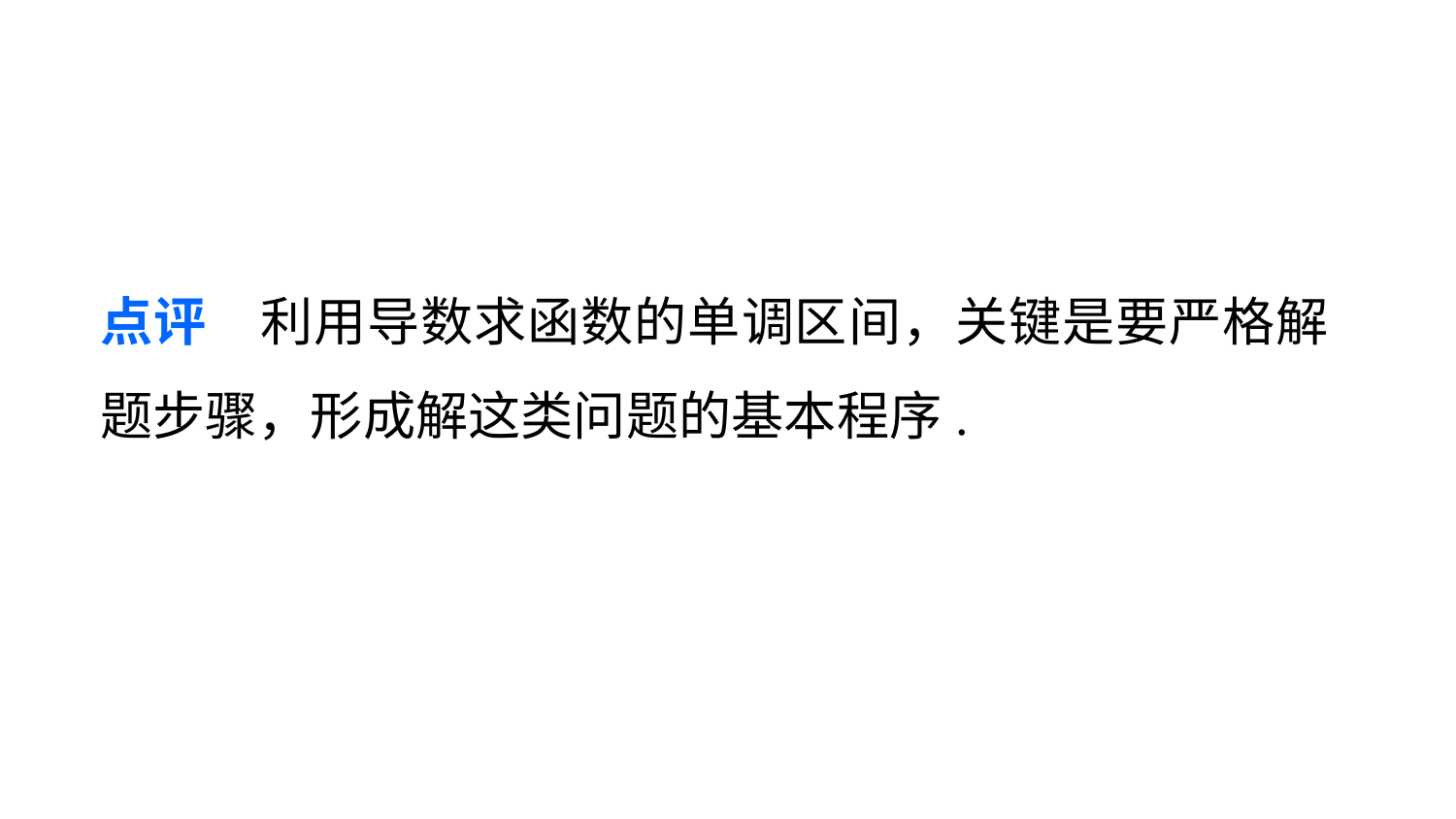

点评　利用导数求函数的单调区间，关键是要严格解题步骤，形成解这类问题的基本程序.